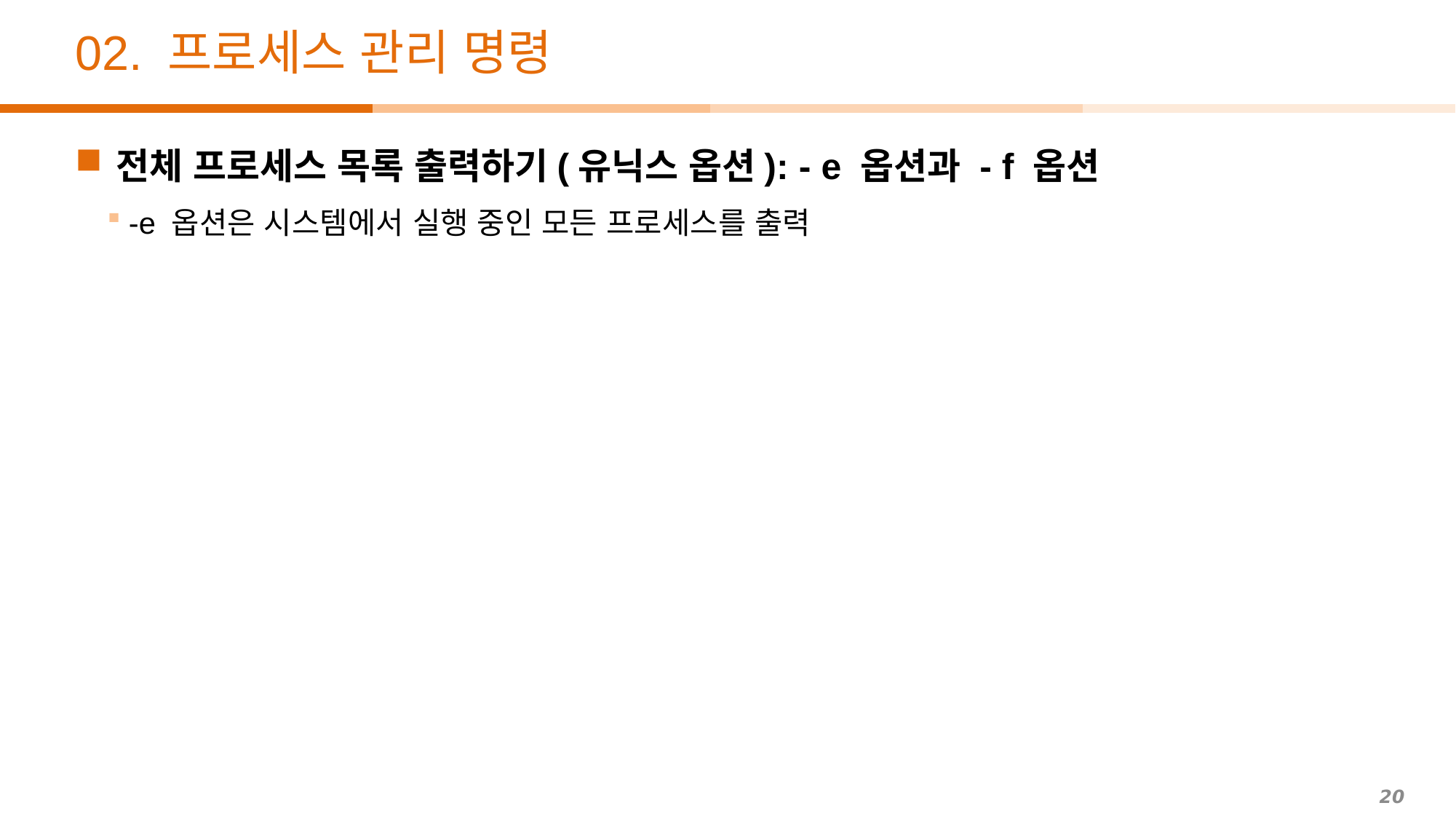

# 02. 프로세스 관리 명령
전체 프로세스 목록 출력하기(유닉스 옵션): - e 옵션과 - f 옵션
-e 옵션은 시스템에서 실행 중인 모든 프로세스를 출력